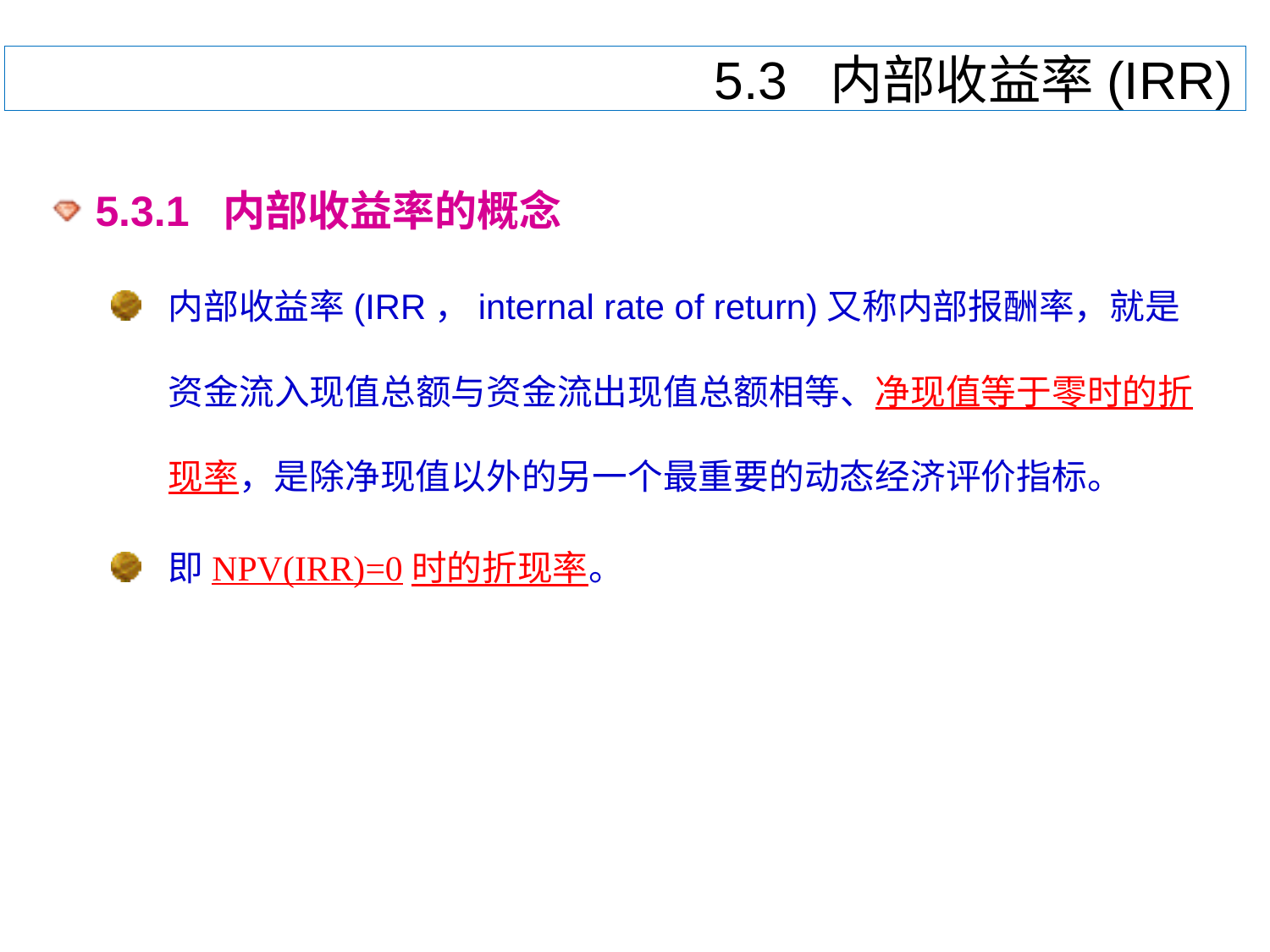

22
# 5.3  内部收益率(IRR)
5.3.1  内部收益率的概念
内部收益率(IRR，internal rate of return)又称内部报酬率，就是资金流入现值总额与资金流出现值总额相等、净现值等于零时的折现率，是除净现值以外的另一个最重要的动态经济评价指标。
即NPV(IRR)=0时的折现率。